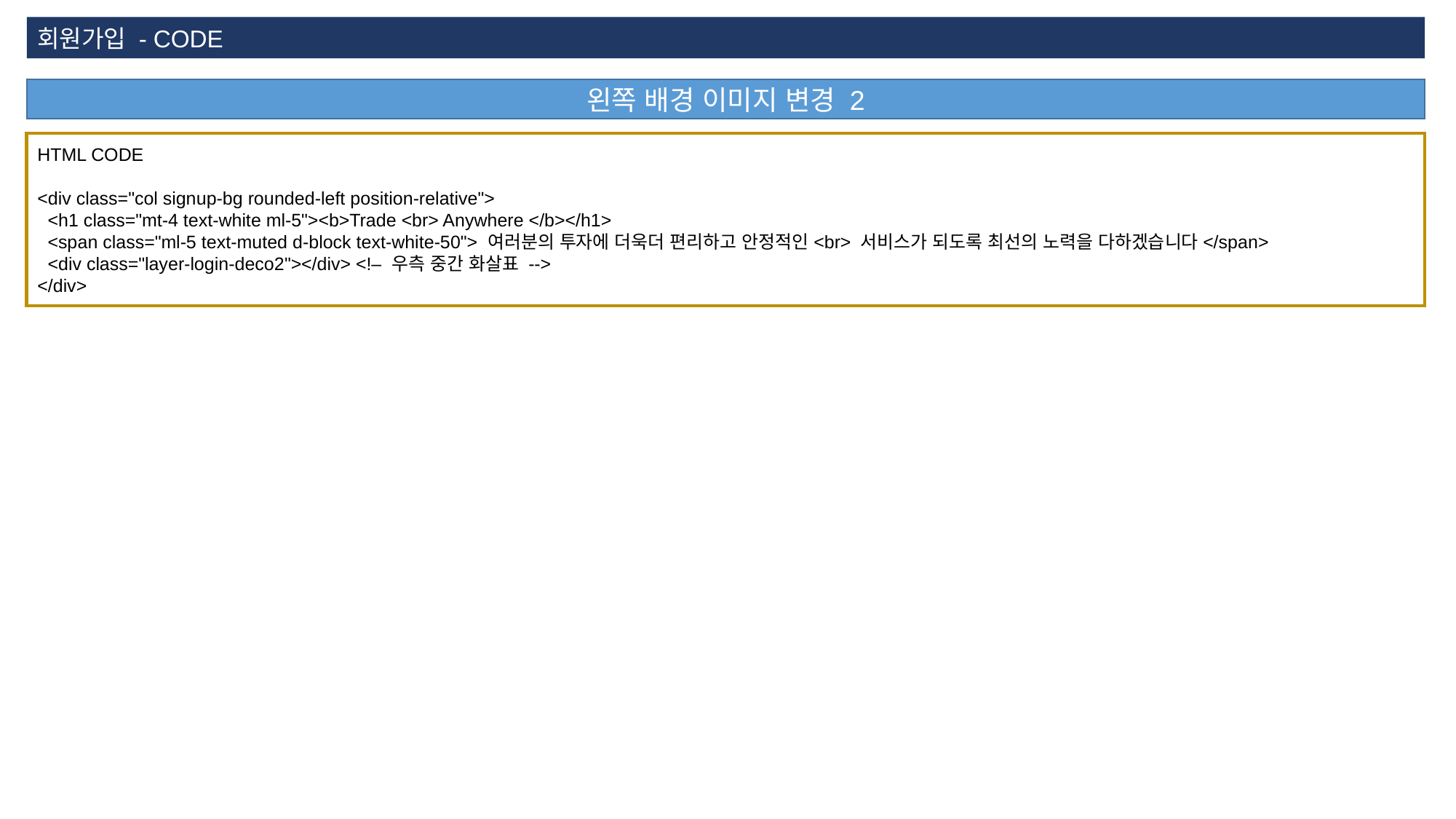

회원가입 - CODE
왼쪽 배경 이미지 변경 2
HTML CODE

<div class="col signup-bg rounded-left position-relative">
  <h1 class="mt-4 text-white ml-5"><b>Trade <br> Anywhere </b></h1>
  <span class="ml-5 text-muted d-block text-white-50"> 여러분의 투자에 더욱더 편리하고 안정적인<br> 서비스가 되도록 최선의 노력을 다하겠습니다</span>
  <div class="layer-login-deco2"></div> <!– 우측 중간 화살표 -->
</div>